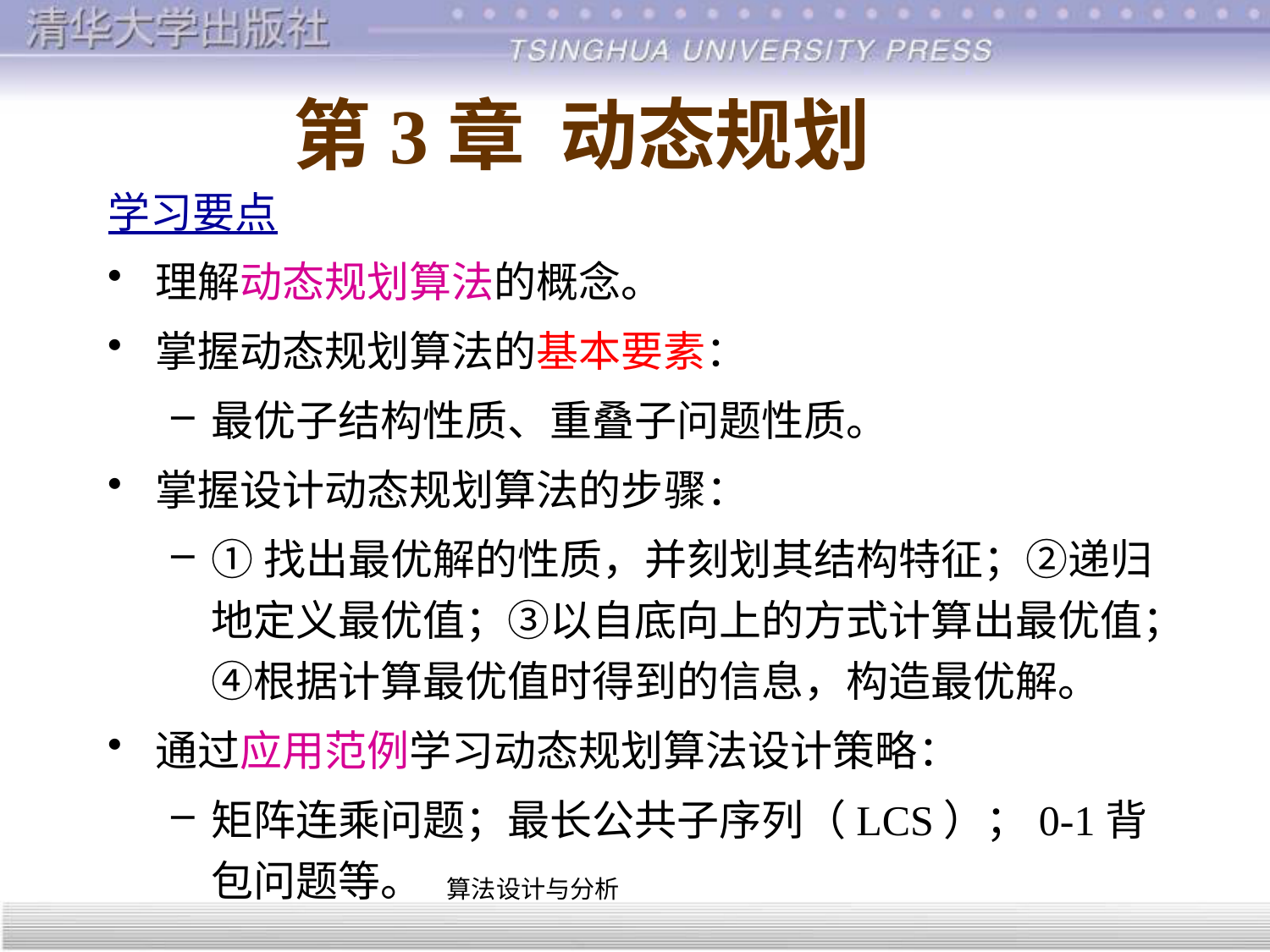

# 第3章  动态规划
学习要点
理解动态规划算法的概念。
掌握动态规划算法的基本要素：
最优子结构性质、重叠子问题性质。
掌握设计动态规划算法的步骤：
①找出最优解的性质，并刻划其结构特征；②递归地定义最优值；③以自底向上的方式计算出最优值；④根据计算最优值时得到的信息，构造最优解。
通过应用范例学习动态规划算法设计策略：
矩阵连乘问题；最长公共子序列（LCS）；0-1背包问题等。

算法设计与分析
2